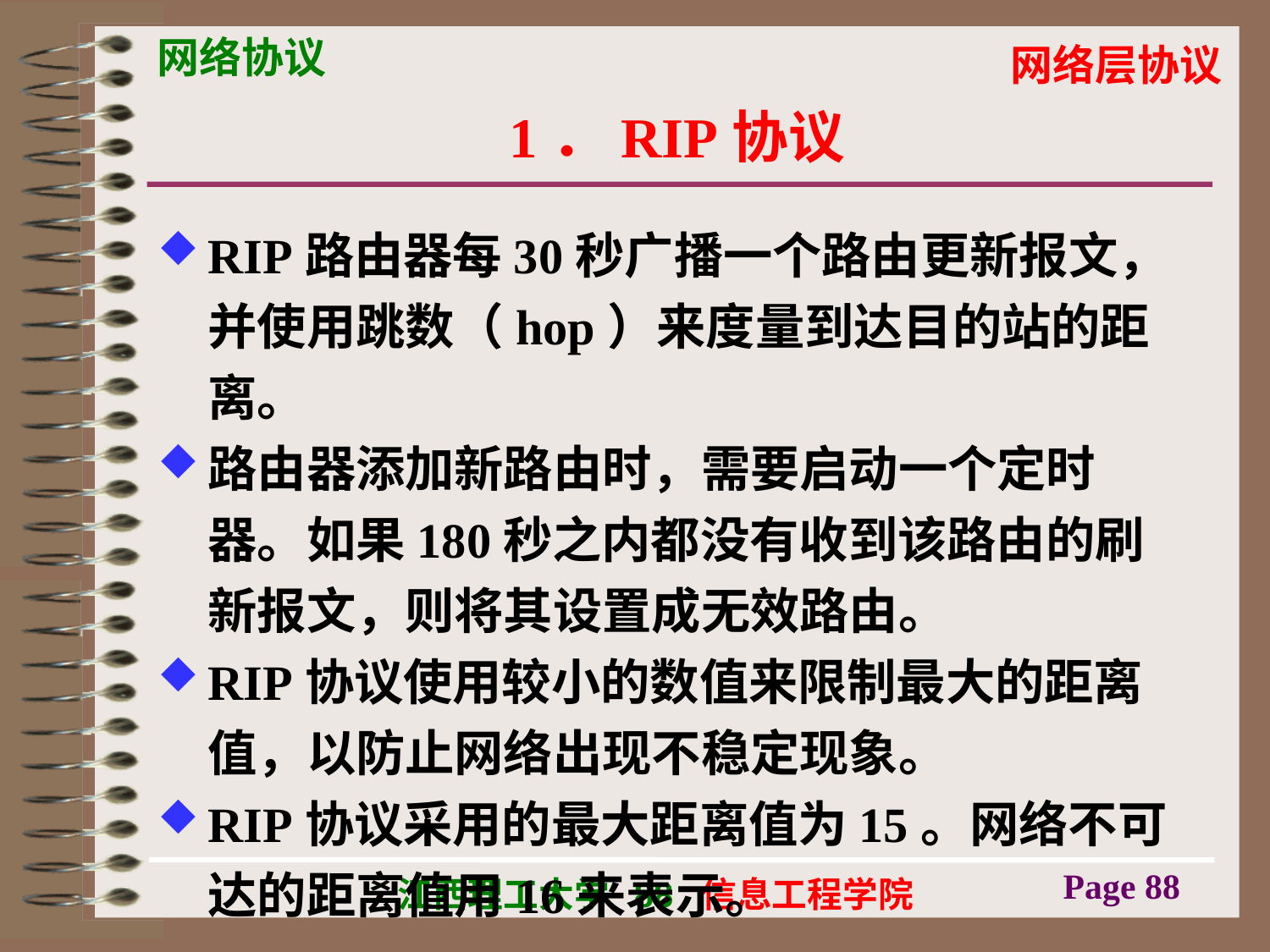

# 1．RIP协议
RIP路由器每30秒广播一个路由更新报文，并使用跳数（hop）来度量到达目的站的距离。
路由器添加新路由时，需要启动一个定时器。如果180秒之内都没有收到该路由的刷新报文，则将其设置成无效路由。
RIP协议使用较小的数值来限制最大的距离值，以防止网络出现不稳定现象。
RIP协议采用的最大距离值为15。网络不可达的距离值用16来表示。
Page 88